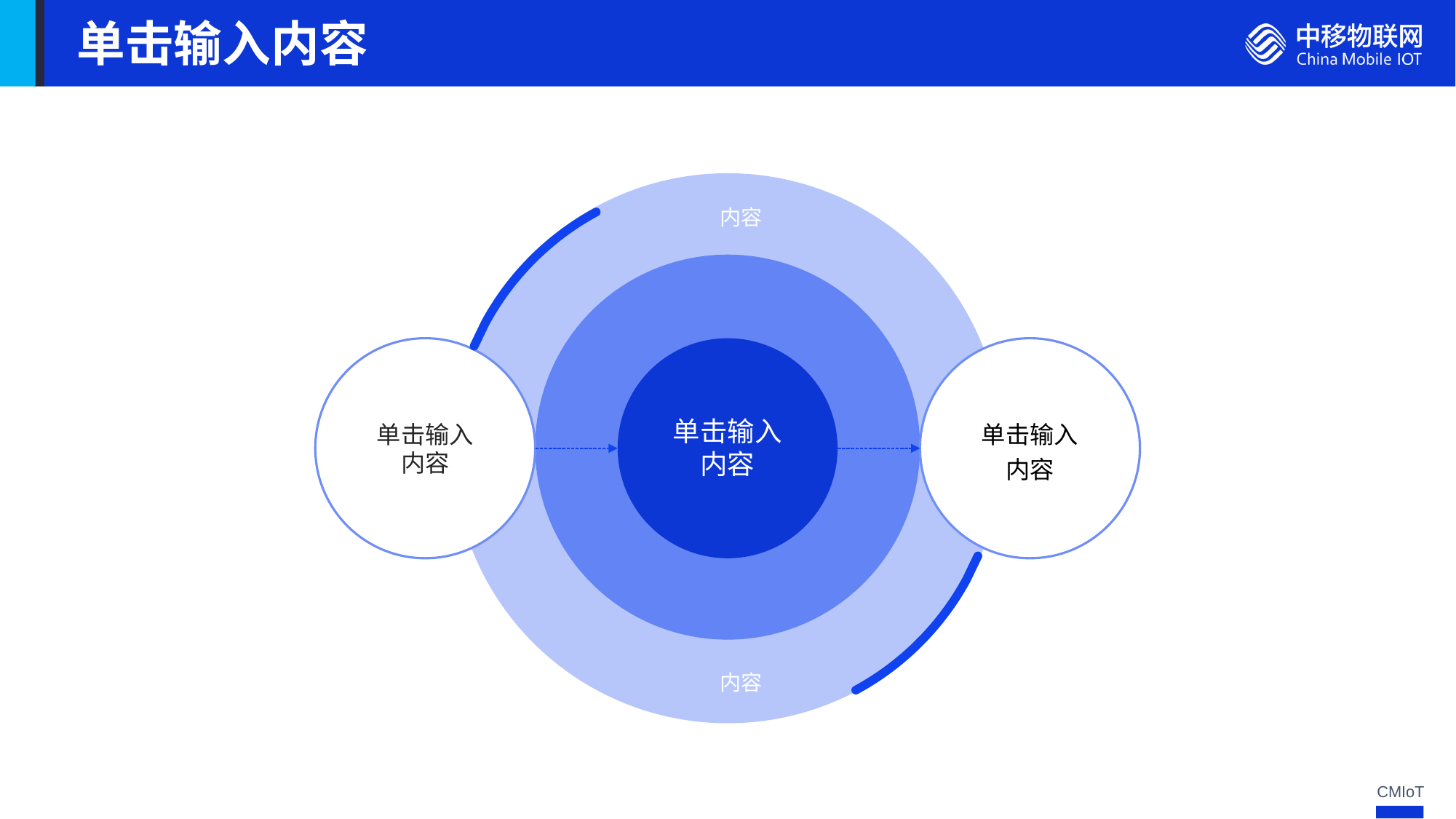

单击输入内容

 内容

单击输入
内容

单击输入
内容
单击输入
内容
内容